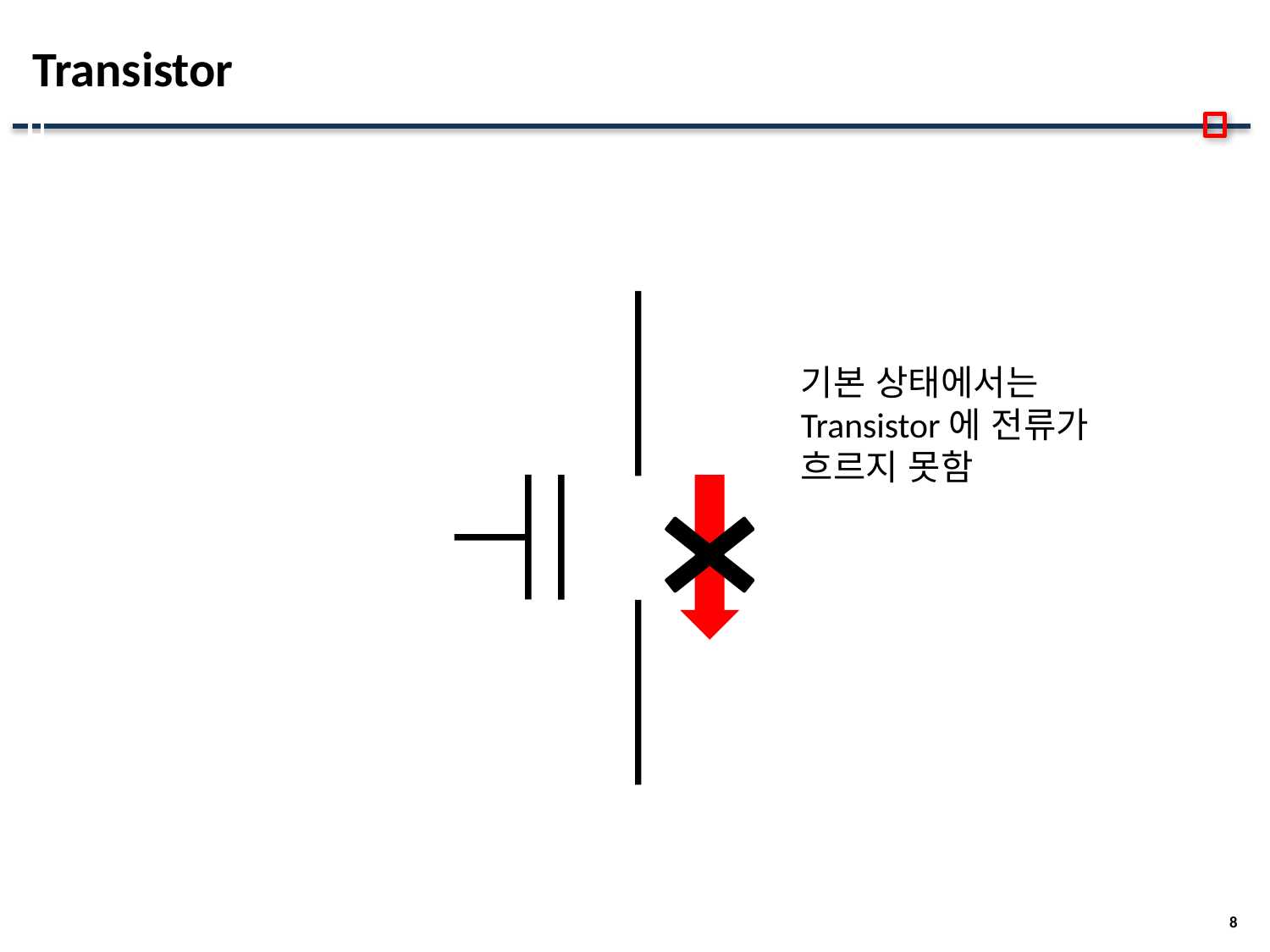

# Transistor

기본 상태에서는
Transistor에 전류가
흐르지 못함

8